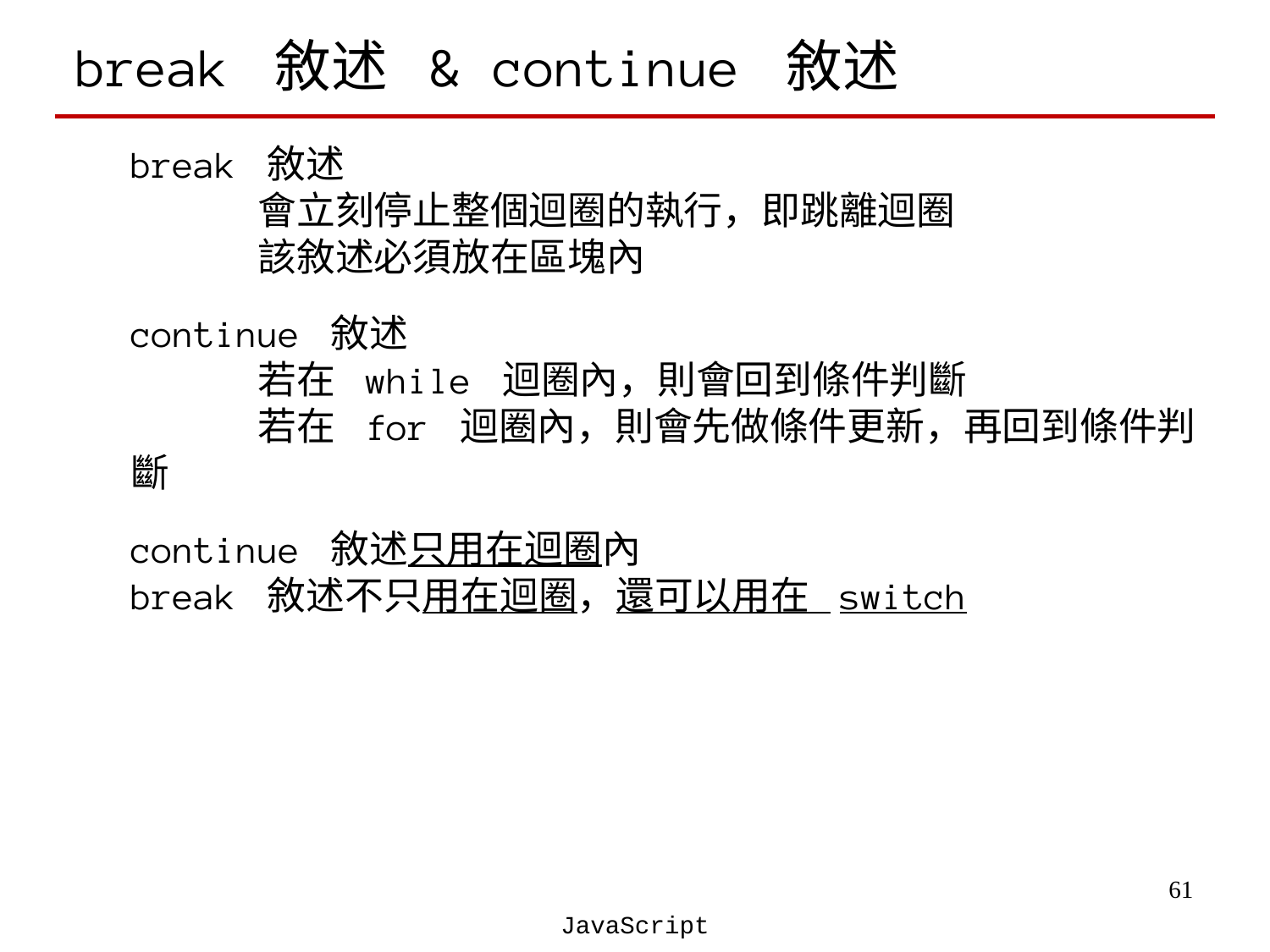

# break 敘述 & continue 敘述
break 敘述
	會立刻停止整個迴圈的執行，即跳離迴圈
	該敘述必須放在區塊內
continue 敘述
	若在 while 迴圈內，則會回到條件判斷
	若在 for 迴圈內，則會先做條件更新，再回到條件判斷
continue 敘述只用在迴圈內
break 敘述不只用在迴圈，還可以用在 switch

61
JavaScript